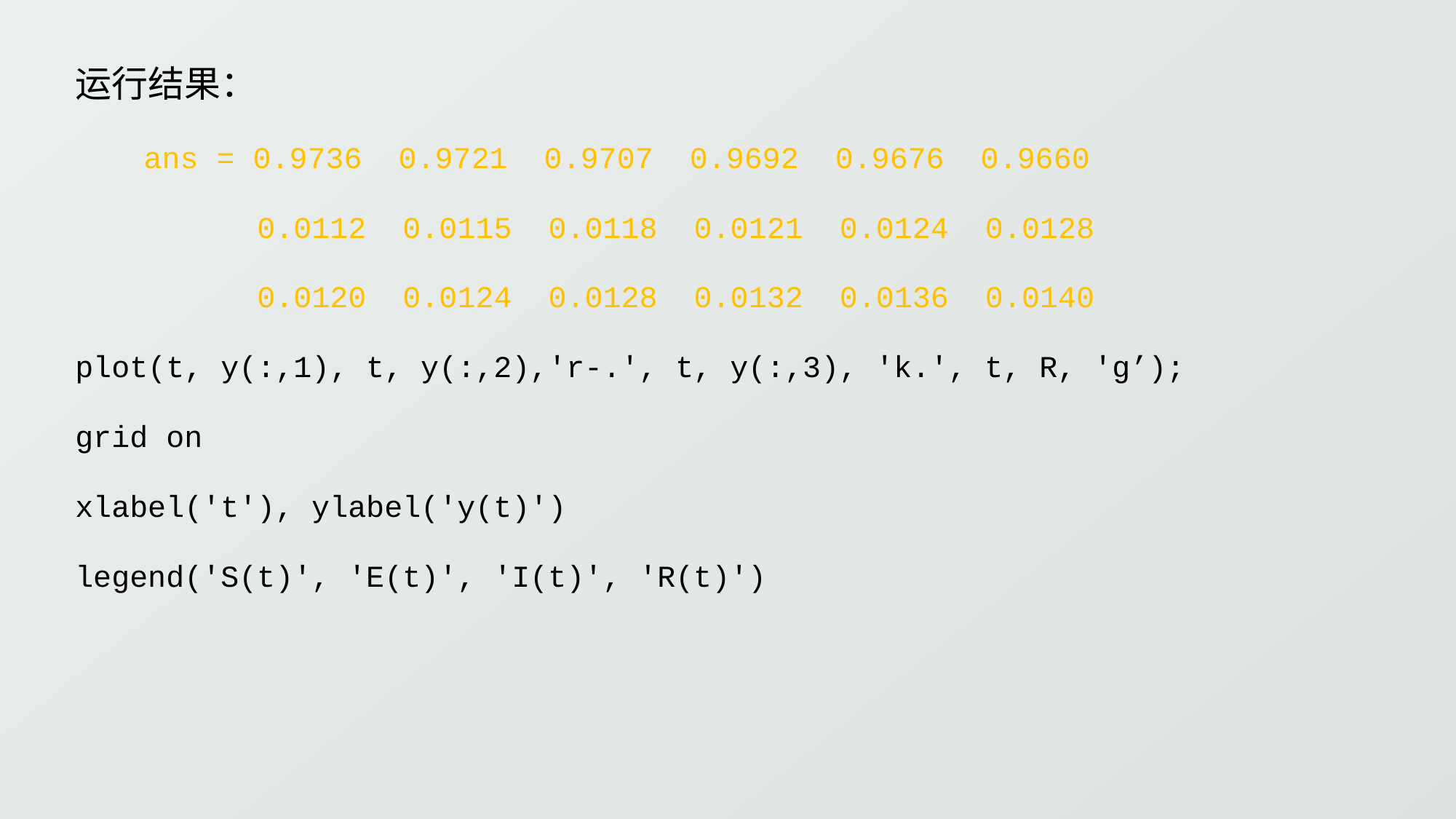

运行结果：
         ans = 0.9736  0.9721  0.9707  0.9692  0.9676  0.9660
          0.0112  0.0115  0.0118  0.0121  0.0124  0.0128
          0.0120  0.0124  0.0128  0.0132  0.0136  0.0140
plot(t, y(:,1), t, y(:,2),'r-.', t, y(:,3), 'k.', t, R, 'g’);
grid on
xlabel('t'), ylabel('y(t)')
legend('S(t)', 'E(t)', 'I(t)', 'R(t)')